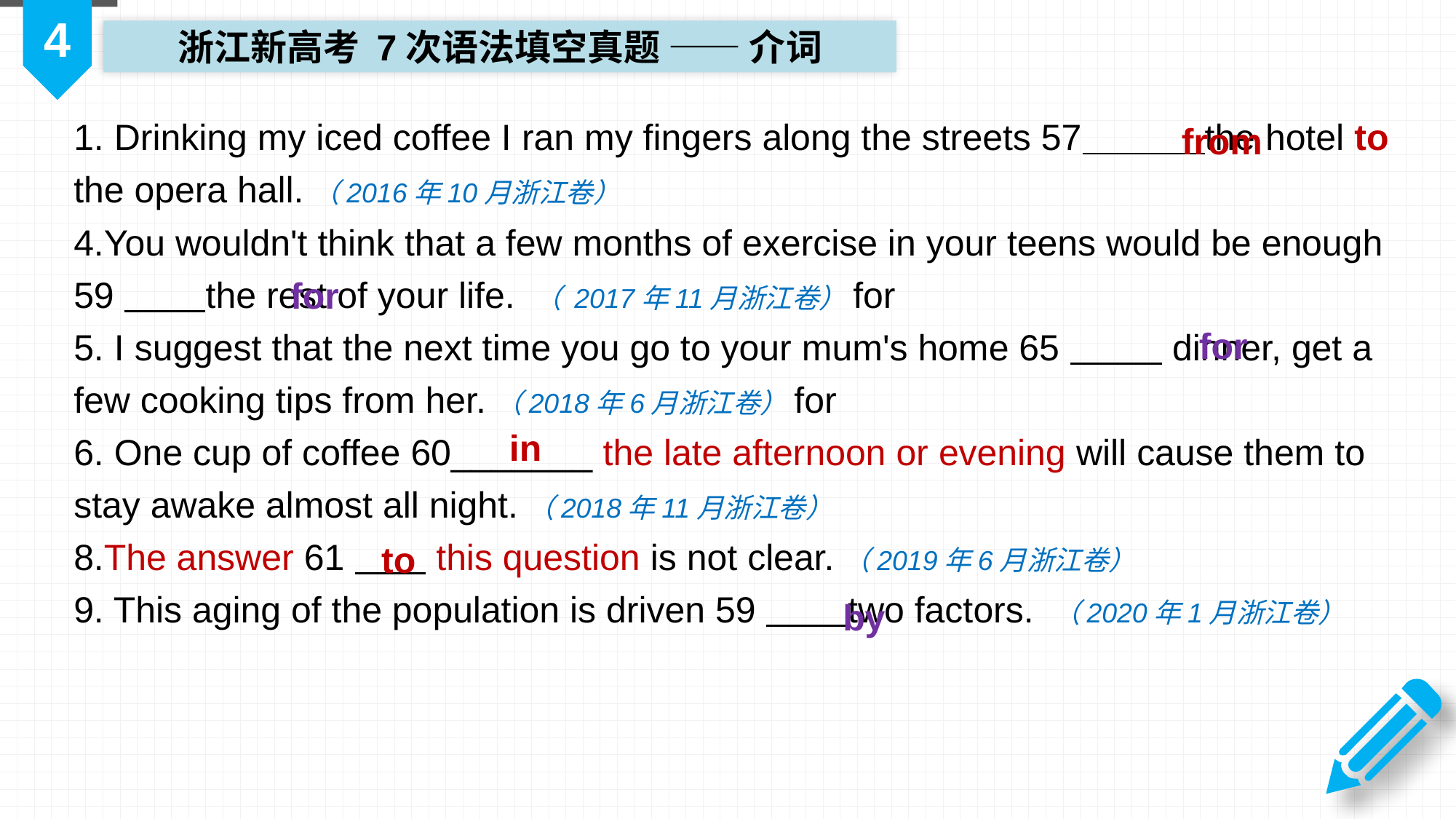

4
浙江新高考 7次语法填空真题 —— 介词
1. Drinking my iced coffee I ran my fingers along the streets 57            the hotel to the opera hall.（2016年10月浙江卷）
4.You wouldn't think that a few months of exercise in your teens would be enough 59         the rest of your life. （ 2017年11月浙江卷）for
5. I suggest that the next time you go to your mum's home 65           dinner, get a few cooking tips from her.（2018年6月浙江卷）for
6. One cup of coffee 60_______ the late afternoon or evening will cause them to stay awake almost all night.（2018年11月浙江卷）
8.The answer 61         this question is not clear.（2019年6月浙江卷）
9. This aging of the population is driven 59         two factors. （2020年1月浙江卷）
from
for
for
in
to
by